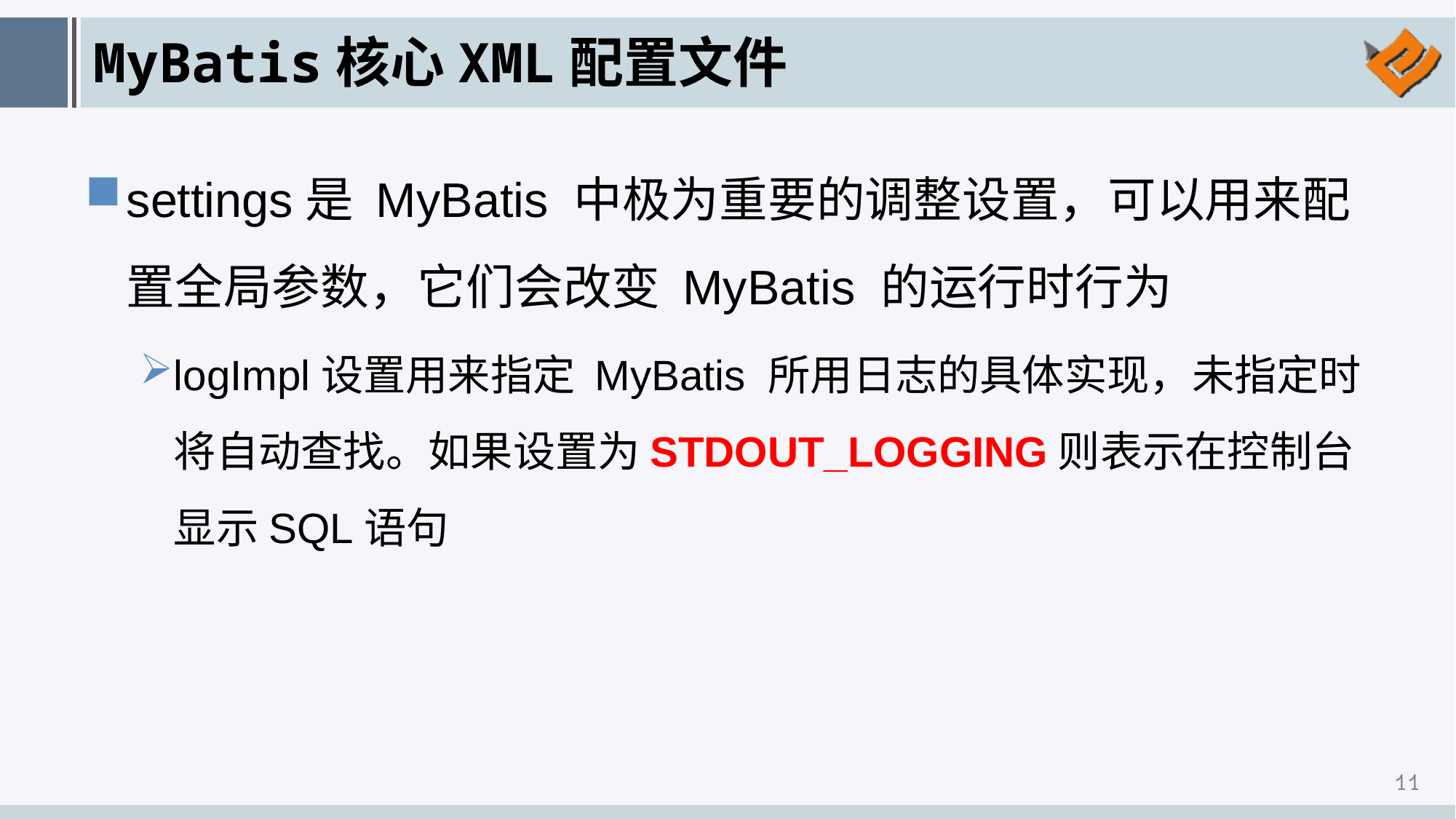

# MyBatis核心XML配置文件
settings是 MyBatis 中极为重要的调整设置，可以用来配置全局参数，它们会改变 MyBatis 的运行时行为
logImpl设置用来指定 MyBatis 所用日志的具体实现，未指定时将自动查找。如果设置为STDOUT_LOGGING则表示在控制台显示SQL语句